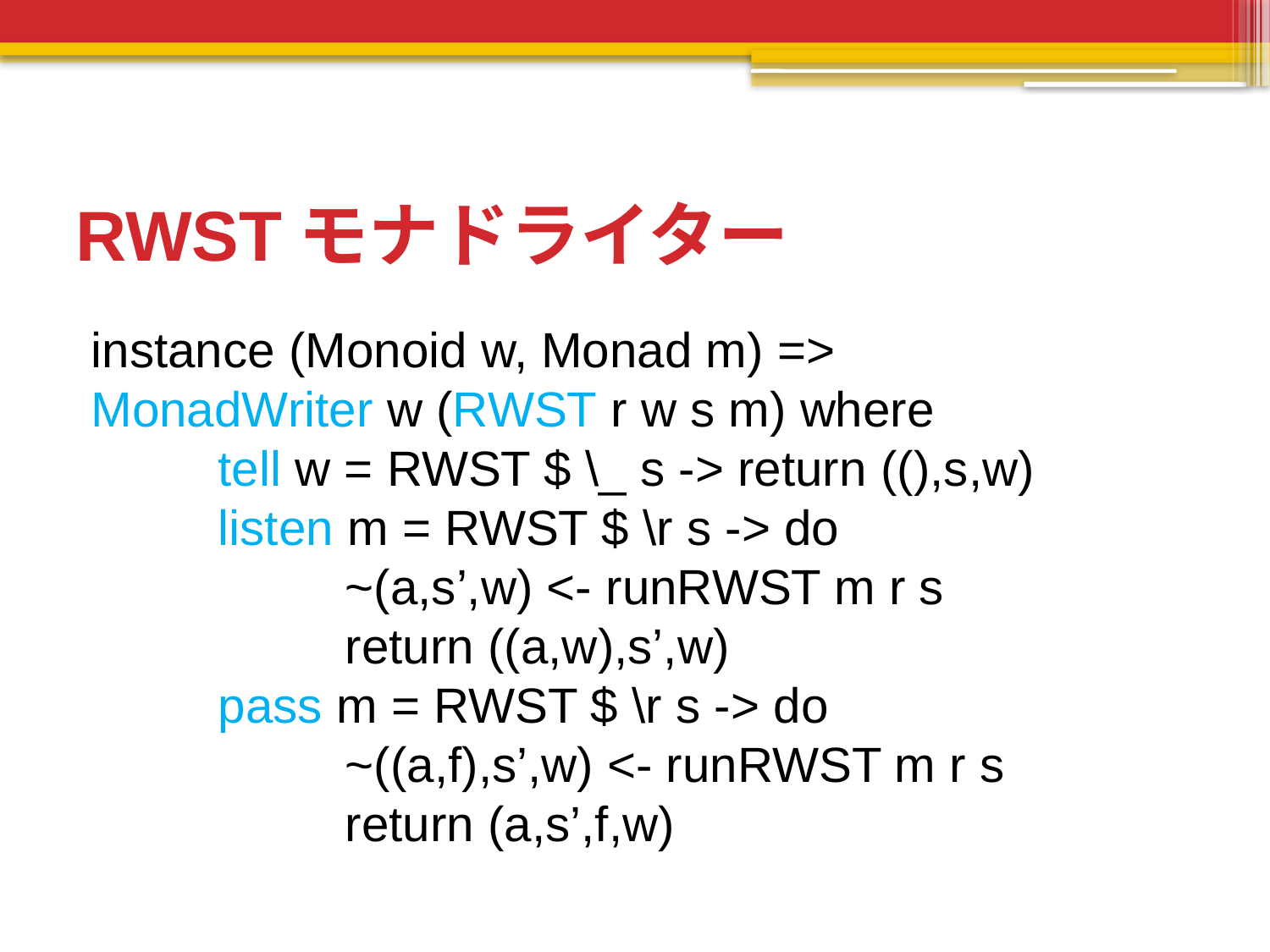

# RWSTモナドライター
instance (Monoid w, Monad m) =>
MonadWriter w (RWST r w s m) where
	tell w = RWST $ \_ s -> return ((),s,w)
	listen m = RWST $ \r s -> do
		~(a,s’,w) <- runRWST m r s
		return ((a,w),s’,w)
	pass m = RWST $ \r s -> do
		~((a,f),s’,w) <- runRWST m r s
		return (a,s’,f,w)